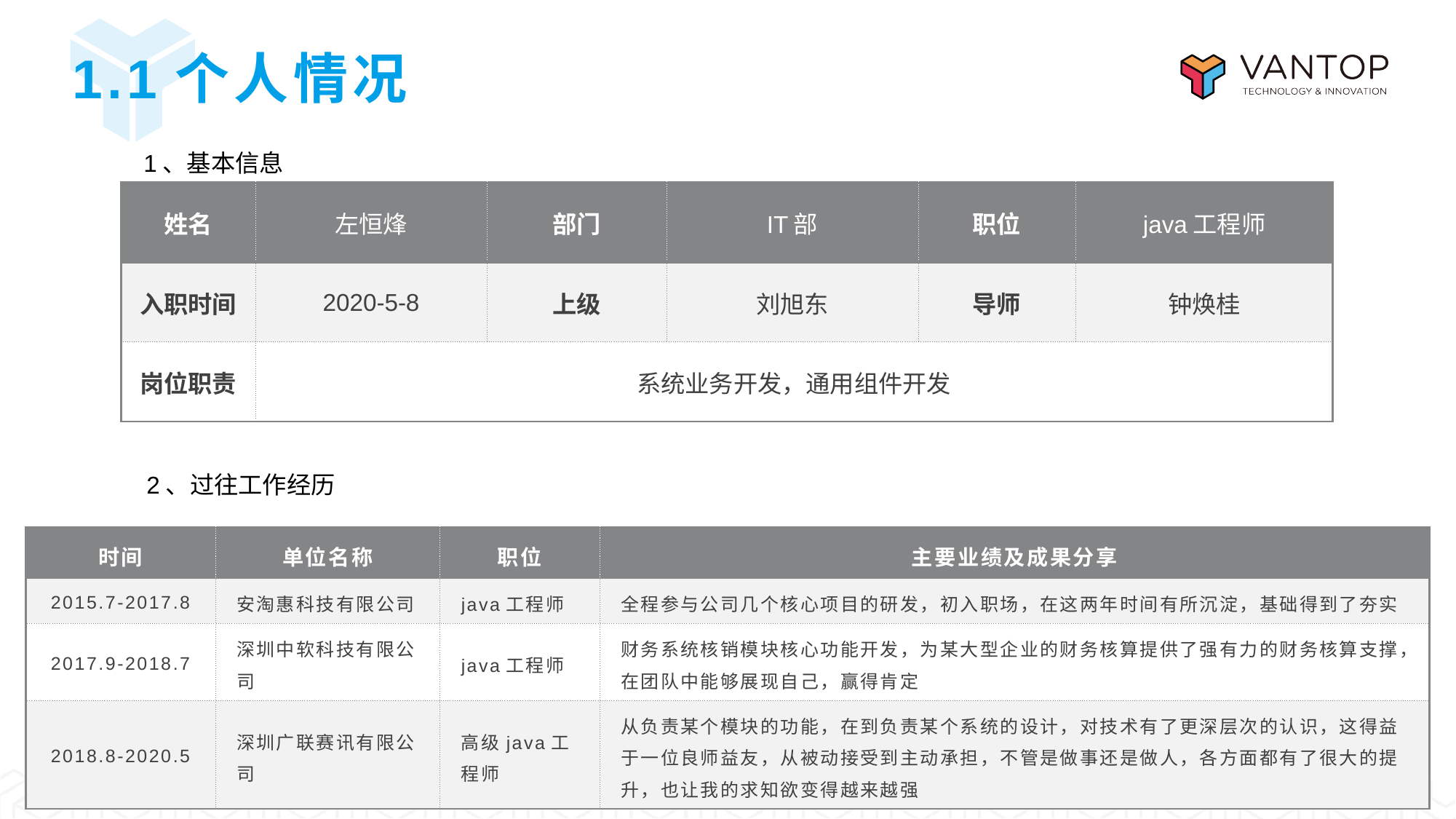

# 1.1个人情况
1、基本信息
| 姓名 | 左恒烽 | 部门 | IT部 | 职位 | java工程师 |
| --- | --- | --- | --- | --- | --- |
| 入职时间 | 2020-5-8 | 上级 | 刘旭东 | 导师 | 钟焕桂 |
| 岗位职责 | 系统业务开发，通用组件开发 |  |  |  |  |
2、过往工作经历
| 时间 | 单位名称 | 职位 | 主要业绩及成果分享 |
| --- | --- | --- | --- |
| 2015.7-2017.8 | 安淘惠科技有限公司 | java工程师 | 全程参与公司几个核心项目的研发，初入职场，在这两年时间有所沉淀，基础得到了夯实 |
| 2017.9-2018.7 | 深圳中软科技有限公司 | java工程师 | 财务系统核销模块核心功能开发，为某大型企业的财务核算提供了强有力的财务核算支撑，在团队中能够展现自己，赢得肯定 |
| 2018.8-2020.5 | 深圳广联赛讯有限公司 | 高级java工程师 | 从负责某个模块的功能，在到负责某个系统的设计，对技术有了更深层次的认识，这得益于一位良师益友，从被动接受到主动承担，不管是做事还是做人，各方面都有了很大的提升，也让我的求知欲变得越来越强 |